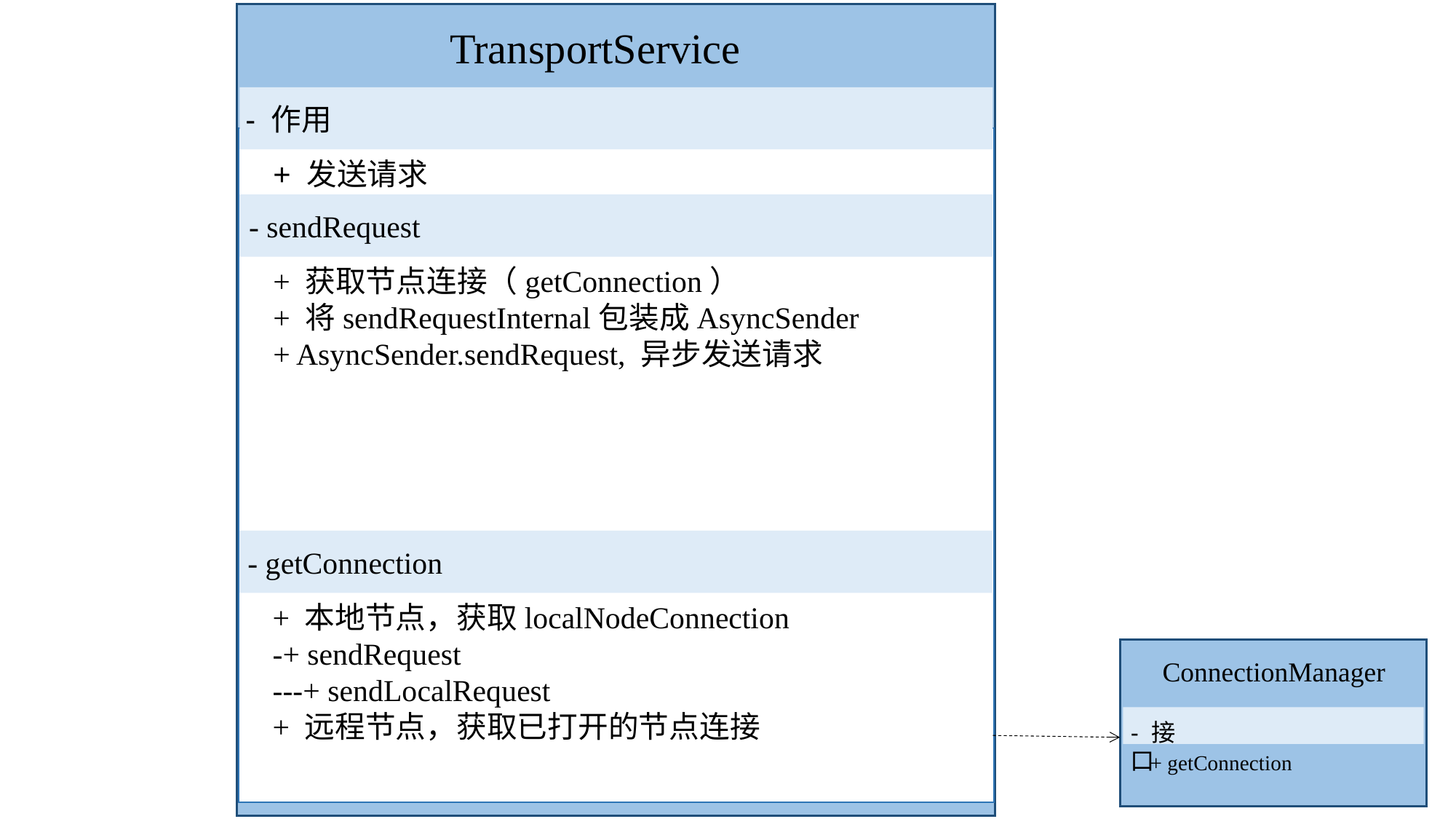

TransportService

- 作用
+ 发送请求

- sendRequest
+ 获取节点连接（getConnection）
+ 将sendRequestInternal包装成AsyncSender
+ AsyncSender.sendRequest, 异步发送请求

- getConnection
+ 本地节点，获取localNodeConnection
-+ sendRequest
---+ sendLocalRequest
+ 远程节点，获取已打开的节点连接

ConnectionManager

- 接口
+ getConnection